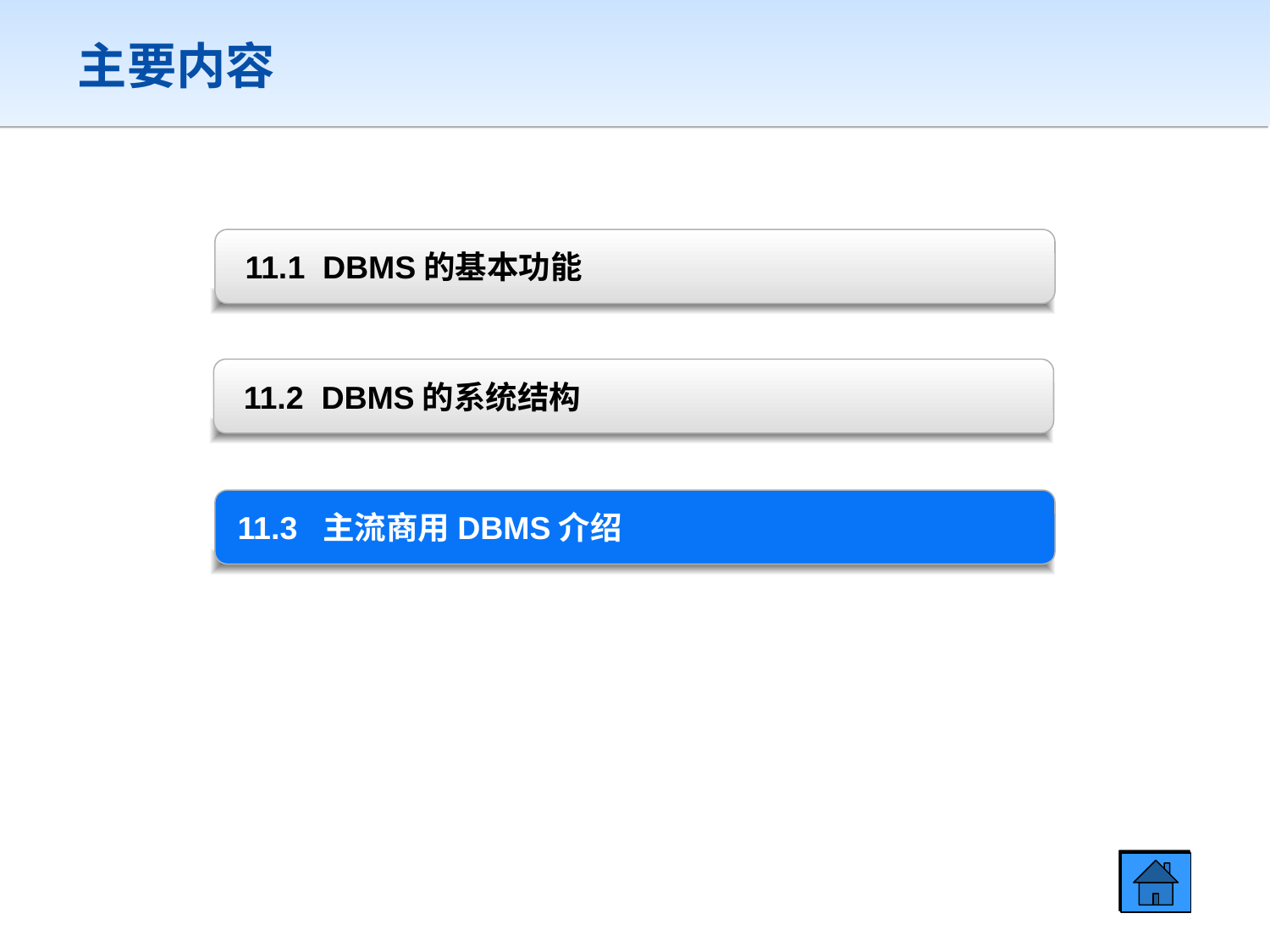

主要内容

11.1  DBMS的基本功能

11.2  DBMS的系统结构

11.3  主流商用DBMS介绍